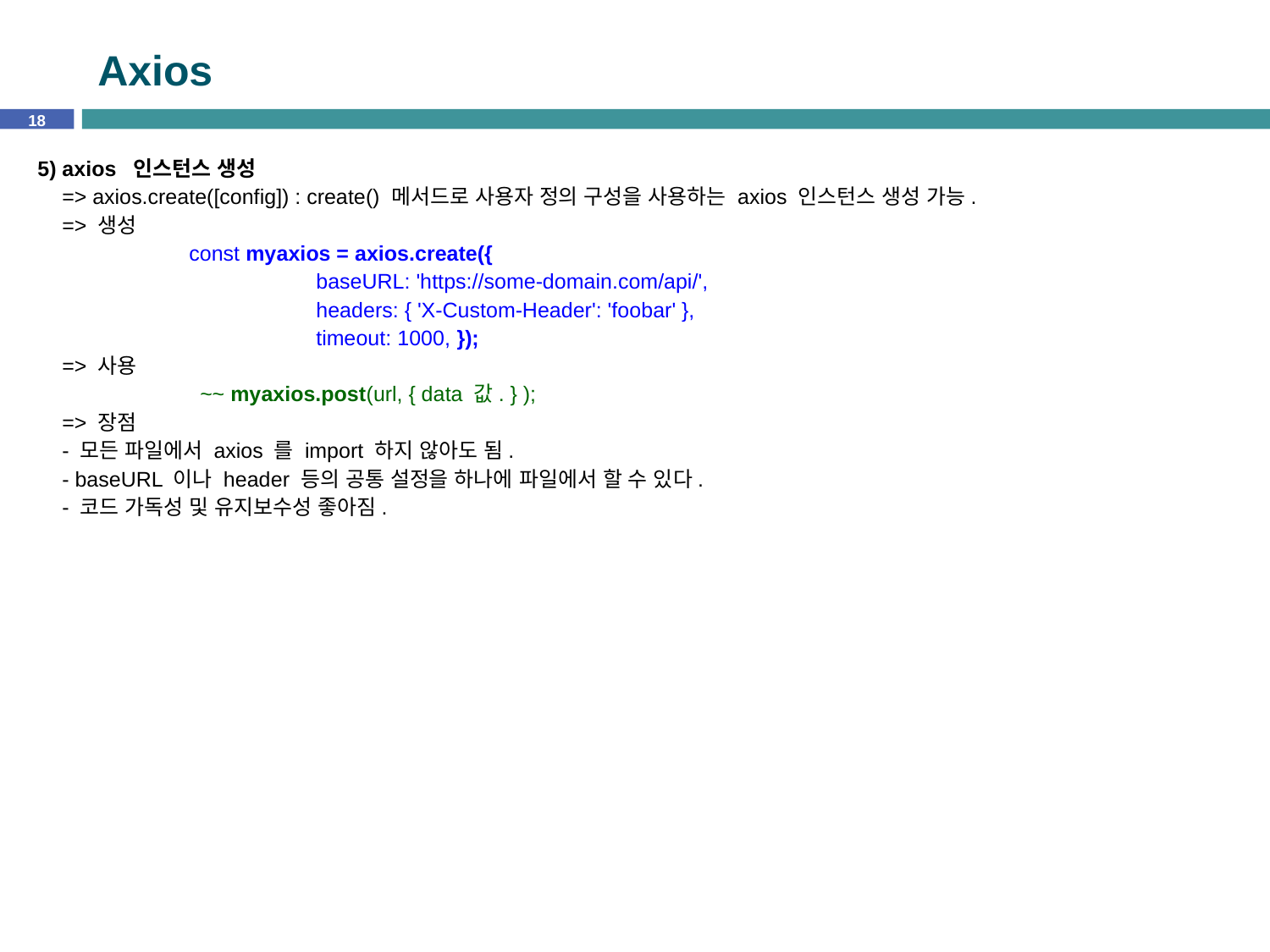

# Axios
18
5) axios  인스턴스 생성
=> axios.create([config]) : create() 메서드로 사용자 정의 구성을 사용하는 axios 인스턴스 생성 가능.
=> 생성
	const myaxios = axios.create({
		baseURL: 'https://some-domain.com/api/',
		headers: { 'X-Custom-Header': 'foobar' },
		timeout: 1000, });
=> 사용
	 ~~ myaxios.post(url, { data 값. } );
=> 장점
- 모든 파일에서 axios 를 import 하지 않아도 됨.
- baseURL 이나 header 등의 공통 설정을 하나에 파일에서 할 수 있다.
- 코드 가독성 및 유지보수성 좋아짐.